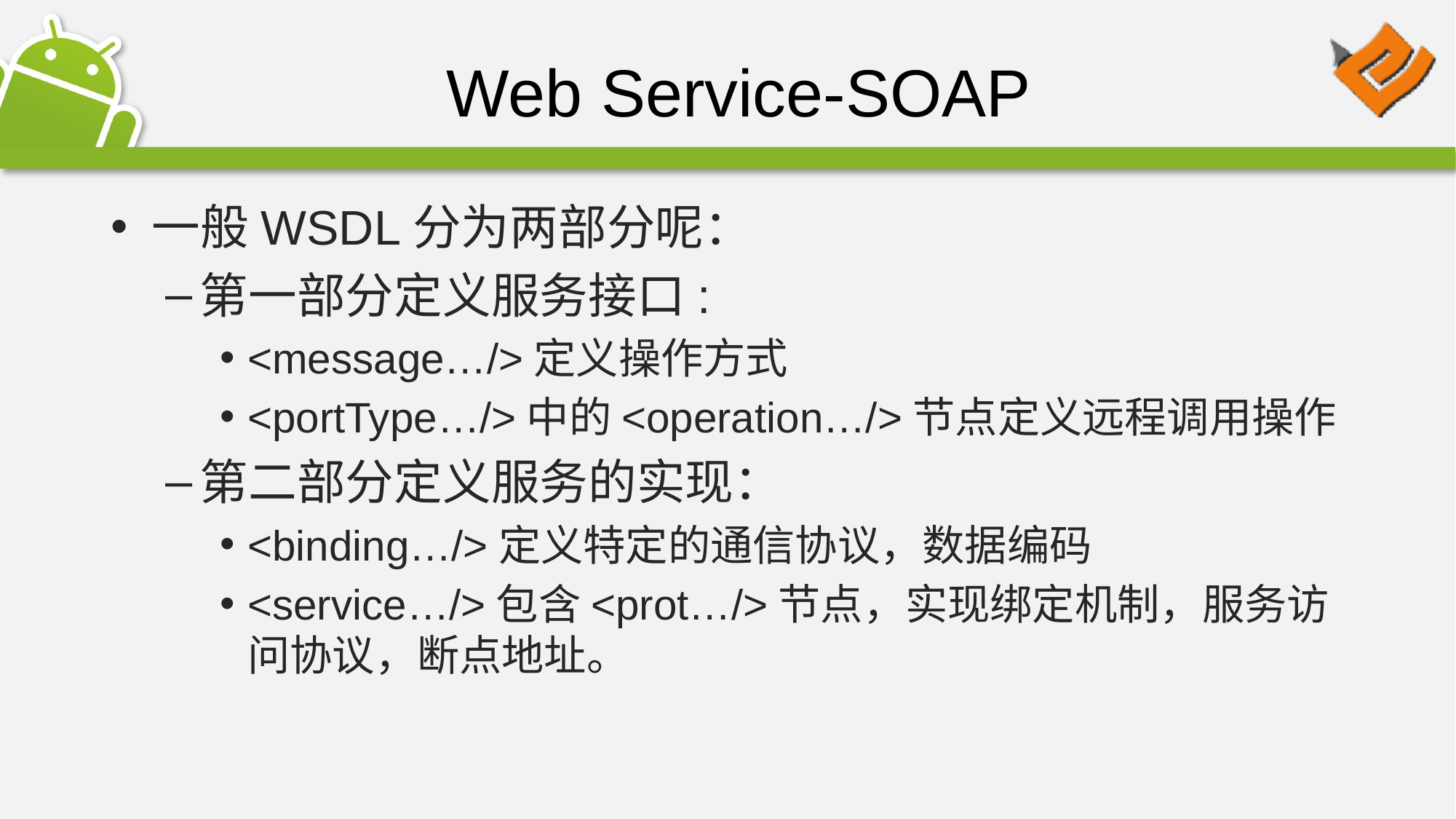

# Web Service-SOAP
一般WSDL分为两部分呢：
第一部分定义服务接口:
<message…/>定义操作方式
<portType…/>中的<operation…/>节点定义远程调用操作
第二部分定义服务的实现：
<binding…/>定义特定的通信协议，数据编码
<service…/>包含<prot…/>节点，实现绑定机制，服务访问协议，断点地址。